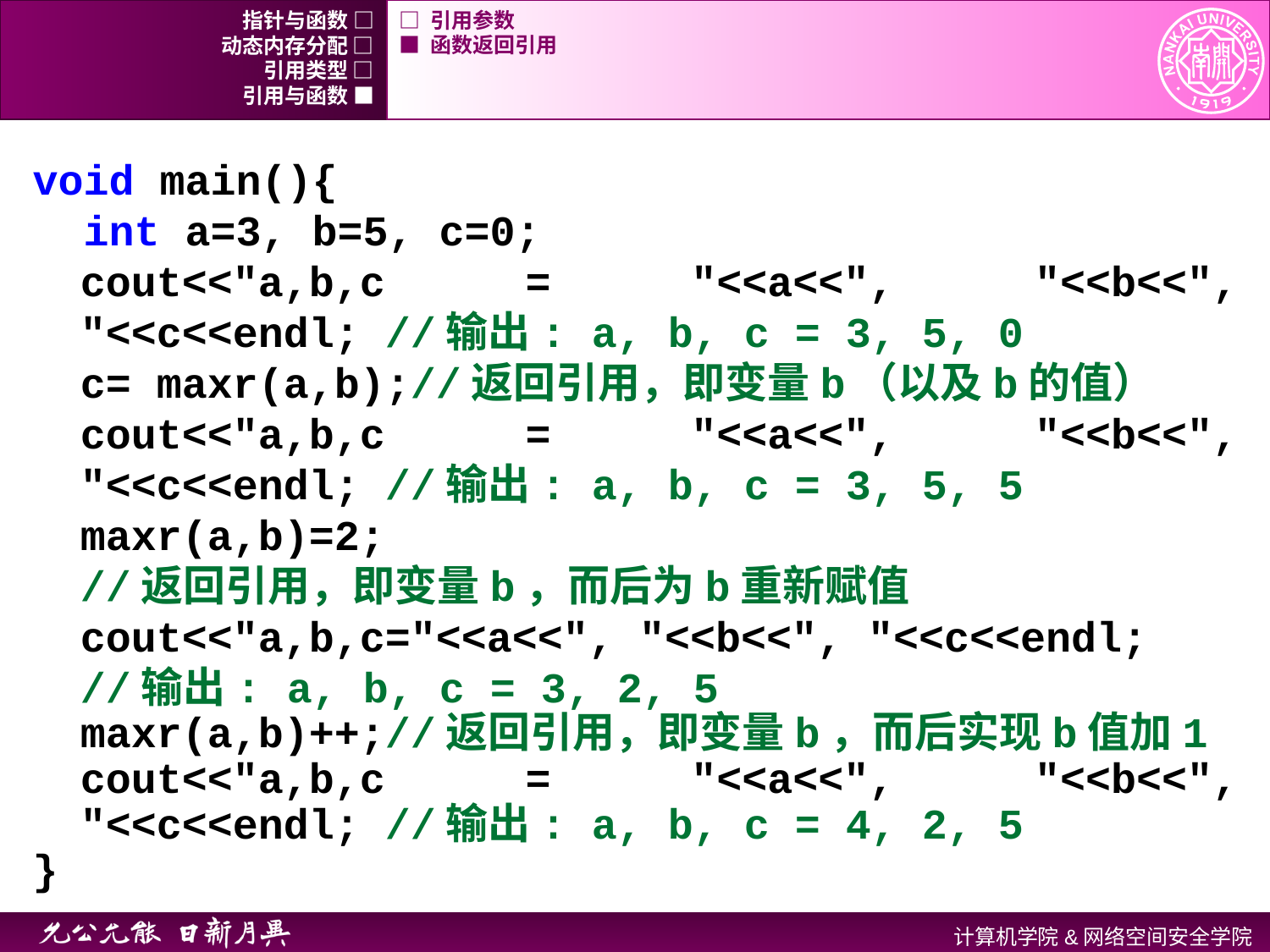

指针与函数 □
□ 引用参数
动态内存分配 □
■ 函数返回引用
引用类型 □

引用与函数 ■

void main(){
  int a=3, b=5, c=0;
	cout<<"a,b,c = "<<a<<", "<<b<<", "<<c<<endl; //输出: a, b, c = 3, 5, 0
	c= maxr(a,b);//返回引用，即变量b（以及b的值）
	cout<<"a,b,c = "<<a<<", "<<b<<", "<<c<<endl; //输出: a, b, c = 3, 5, 5
	maxr(a,b)=2;
	//返回引用，即变量b，而后为b重新赋值
	cout<<"a,b,c="<<a<<", "<<b<<", "<<c<<endl;
	//输出: a, b, c = 3, 2, 5
 	maxr(a,b)++;//返回引用，即变量b，而后实现b值加1
	cout<<"a,b,c = "<<a<<", "<<b<<", "<<c<<endl; //输出: a, b, c = 4, 2, 5
}